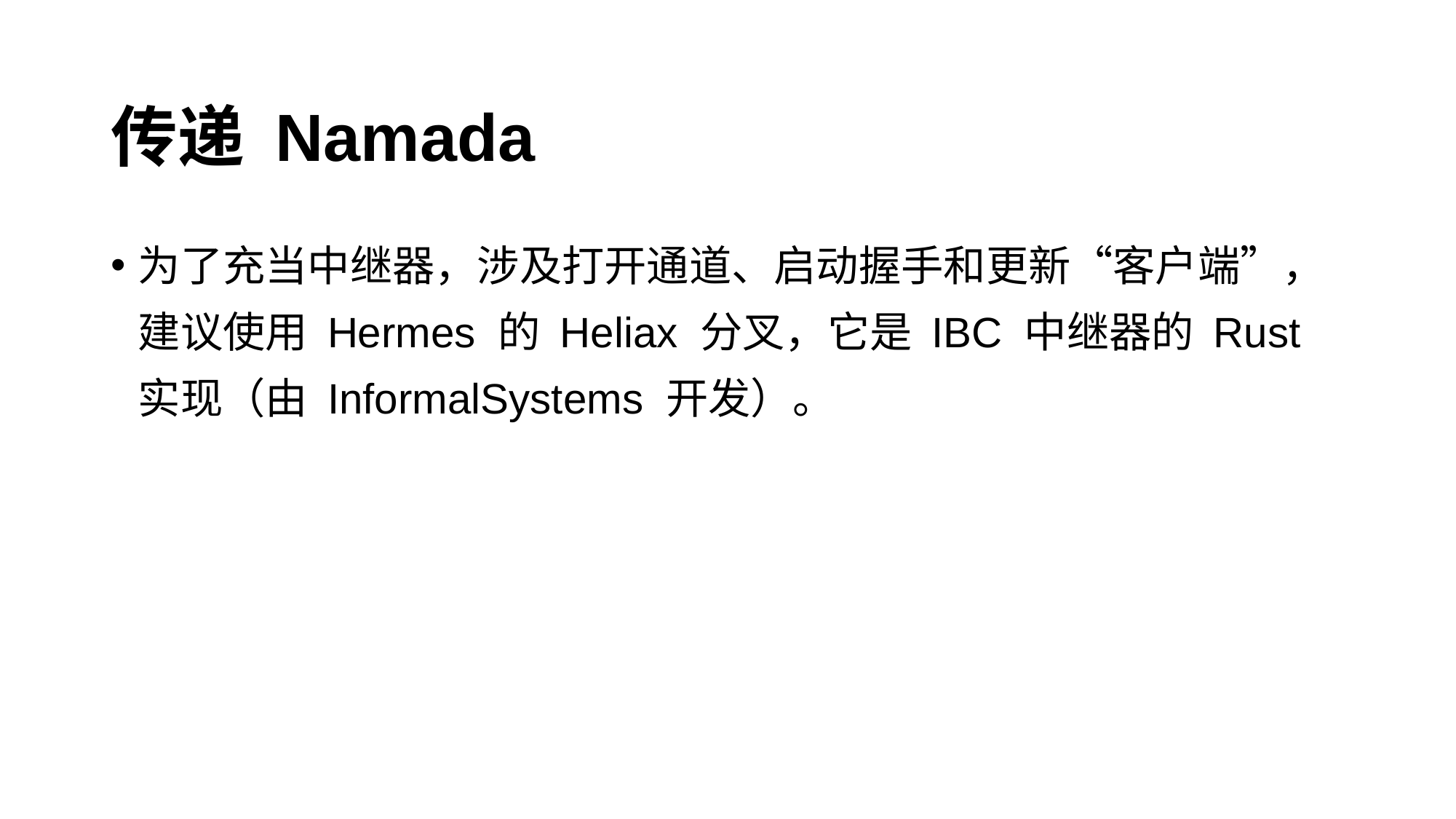

# 传递 Namada
为了充当中继器，涉及打开通道、启动握手和更新“客户端”，建议使用 Hermes 的 Heliax 分叉，它是 IBC 中继器的 Rust 实现（由 InformalSystems 开发）。